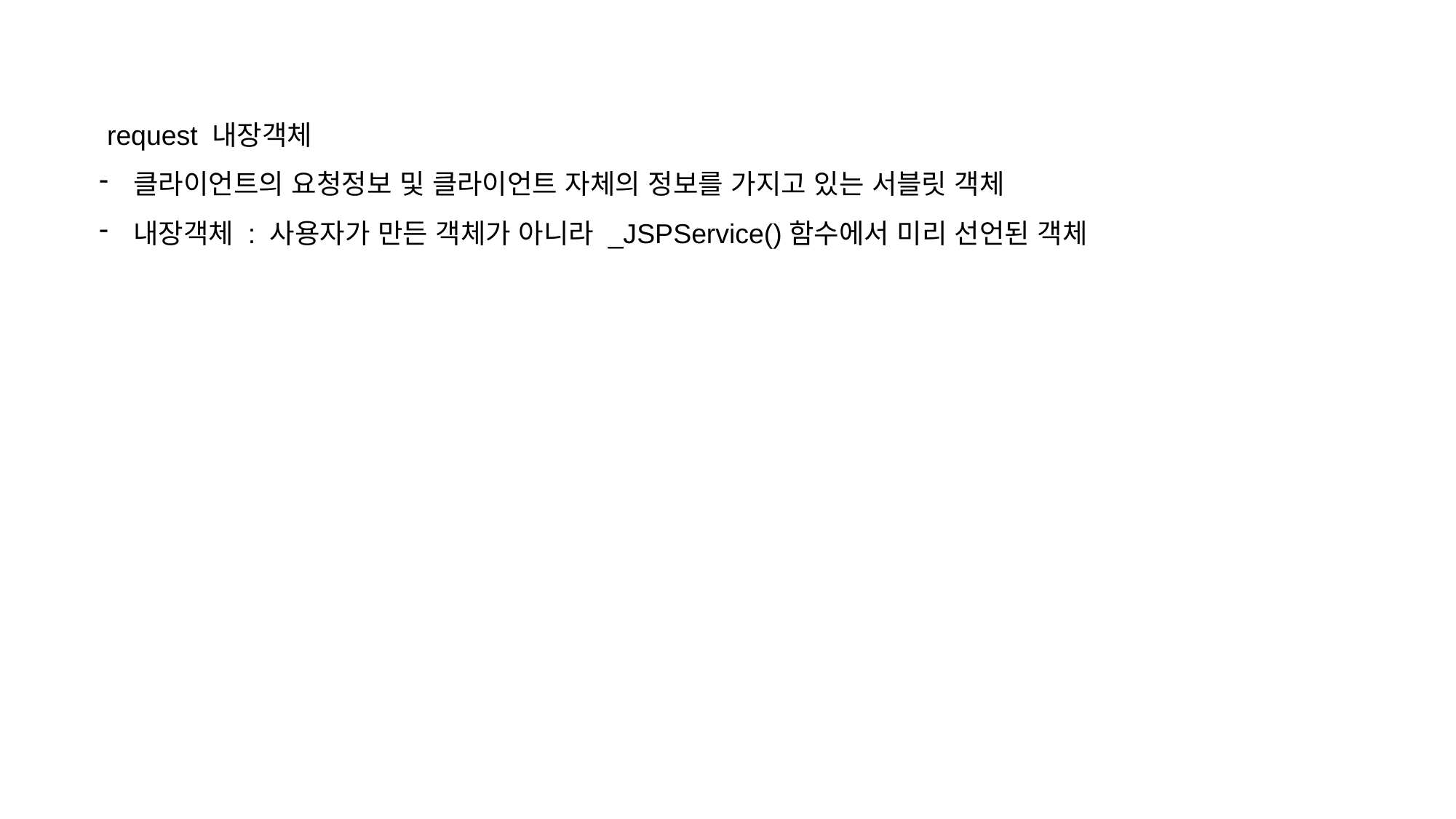

request 내장객체
클라이언트의 요청정보 및 클라이언트 자체의 정보를 가지고 있는 서블릿 객체
내장객체 : 사용자가 만든 객체가 아니라 _JSPService()함수에서 미리 선언된 객체